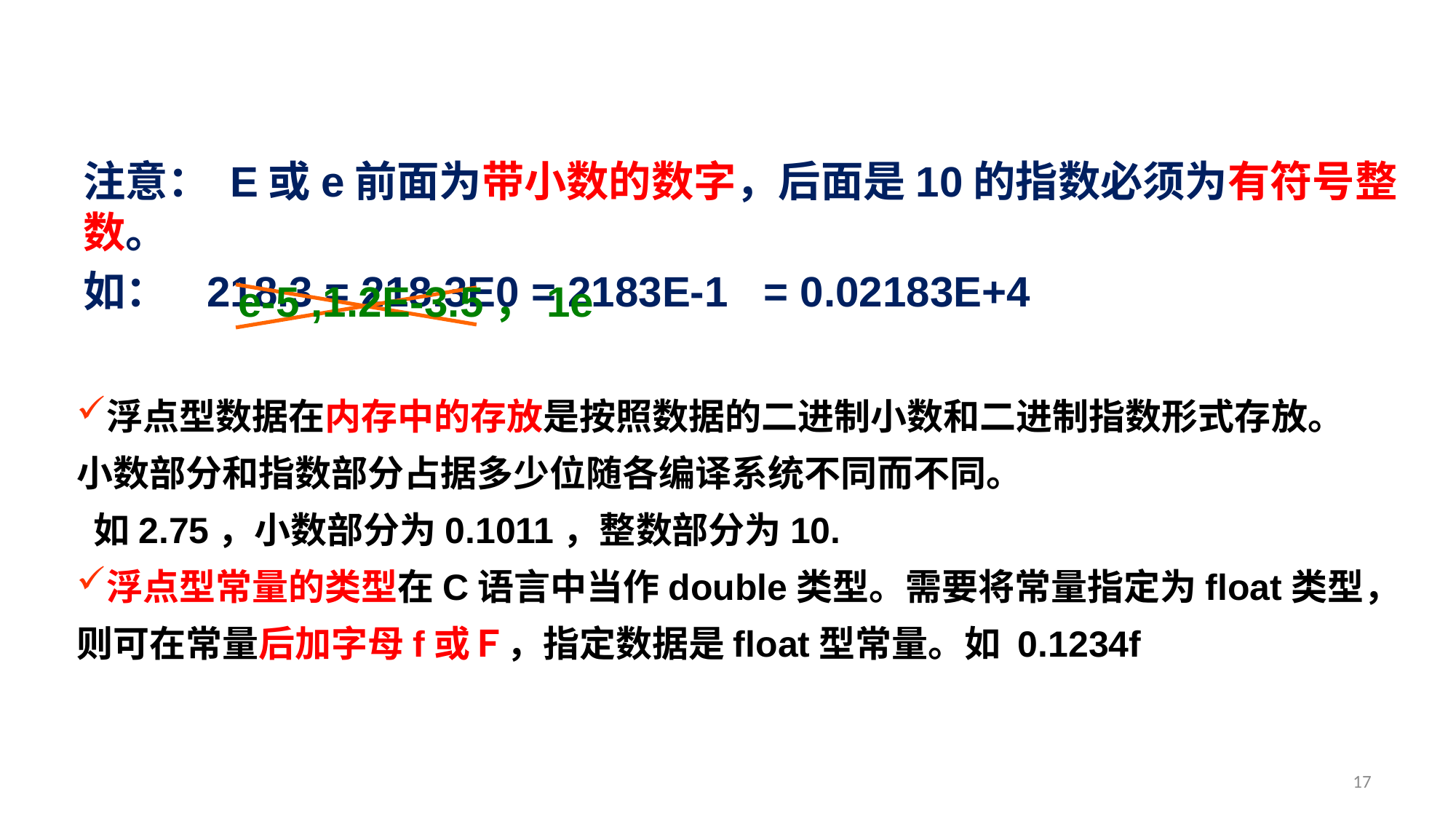

注意： E或e前面为带小数的数字，后面是10的指数必须为有符号整数。
如：   218.3 = 218.3E0 = 2183E-1   = 0.02183E+4
e-5 ,1.2E-3.5，1e

浮点型数据在内存中的存放是按照数据的二进制小数和二进制指数形式存放。小数部分和指数部分占据多少位随各编译系统不同而不同。
 如2.75，小数部分为0.1011，整数部分为10.
浮点型常量的类型在C语言中当作double类型。需要将常量指定为float类型，则可在常量后加字母f或Ｆ，指定数据是float型常量。如 0.1234f
17